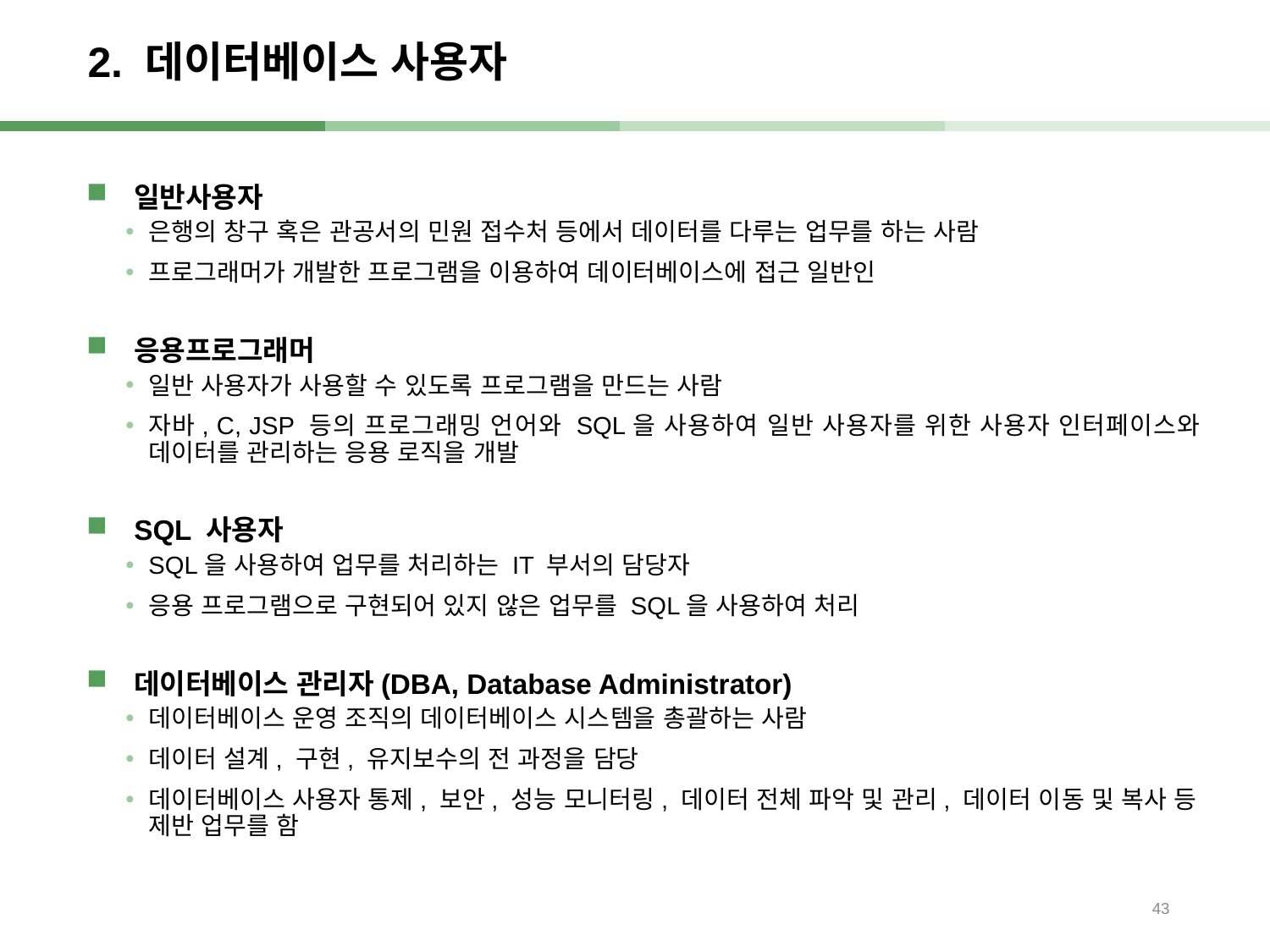

# 2. 데이터베이스 사용자
일반사용자
은행의 창구 혹은 관공서의 민원 접수처 등에서 데이터를 다루는 업무를 하는 사람
프로그래머가 개발한 프로그램을 이용하여 데이터베이스에 접근 일반인

응용프로그래머
일반 사용자가 사용할 수 있도록 프로그램을 만드는 사람
자바, C, JSP 등의 프로그래밍 언어와 SQL을 사용하여 일반 사용자를 위한 사용자 인터페이스와 데이터를 관리하는 응용 로직을 개발

SQL 사용자
SQL을 사용하여 업무를 처리하는 IT 부서의 담당자
응용 프로그램으로 구현되어 있지 않은 업무를 SQL을 사용하여 처리

데이터베이스 관리자(DBA, Database Administrator)
데이터베이스 운영 조직의 데이터베이스 시스템을 총괄하는 사람
데이터 설계, 구현, 유지보수의 전 과정을 담당
데이터베이스 사용자 통제, 보안, 성능 모니터링, 데이터 전체 파악 및 관리, 데이터 이동 및 복사 등 제반 업무를 함

43